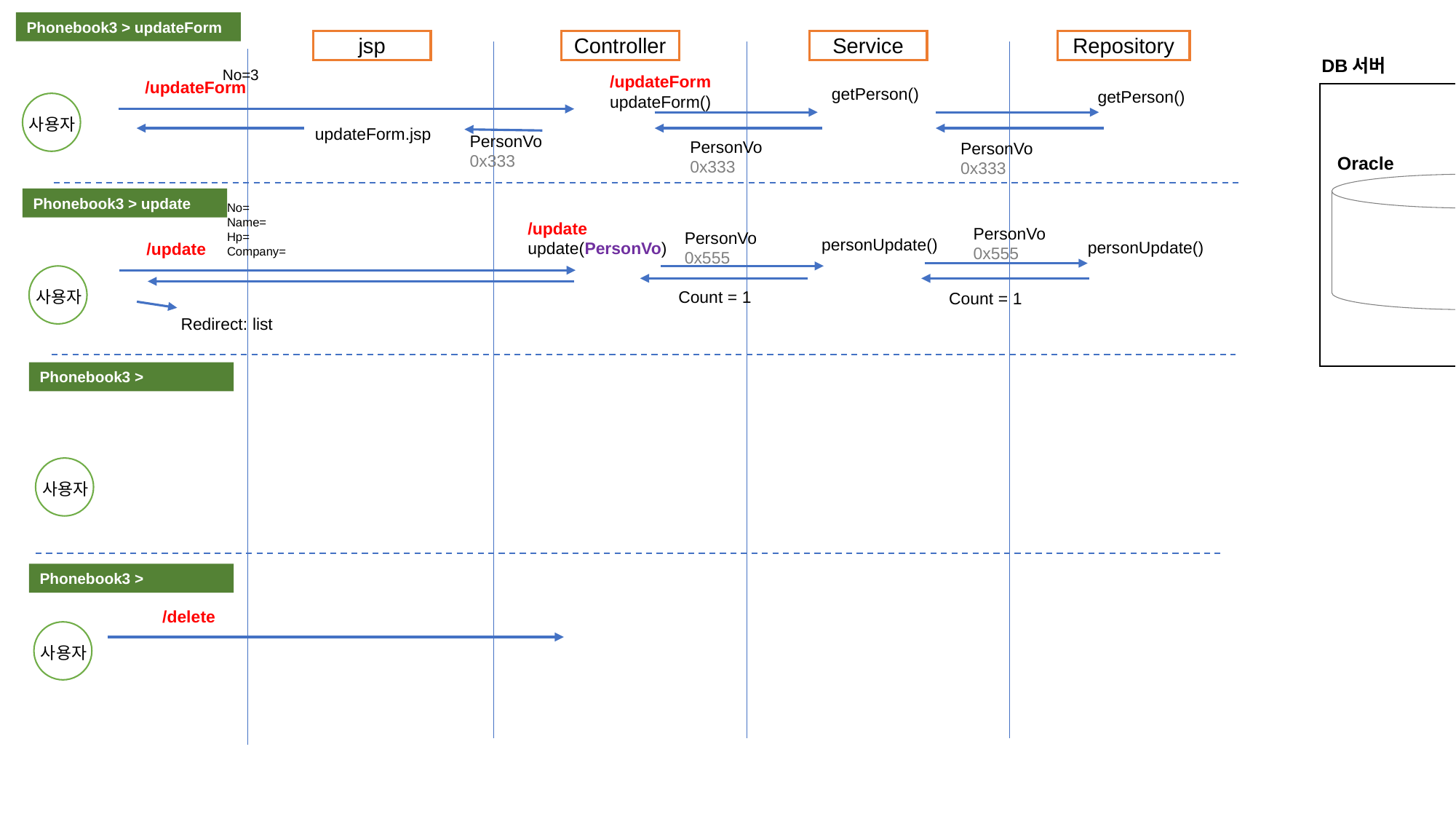

Phonebook3 > updateForm
Repository
Service
Controller
jsp
DB서버
No=3
/updateForm
updateForm()
/updateForm
getPerson()
getPerson()

사용자
updateForm.jsp
PersonVo
0x333
PersonVo
0x333
PersonVo
0x333
Oracle

Phonebook3 > update
No=
Name=
Hp=
Company=
/update
update(PersonVo)
PersonVo
0x555
PersonVo
0x555
personUpdate()
personUpdate()
/update

사용자
Count = 1
Count = 1
Redirect: list
Phonebook3 >

사용자
Phonebook3 >
/delete

사용자